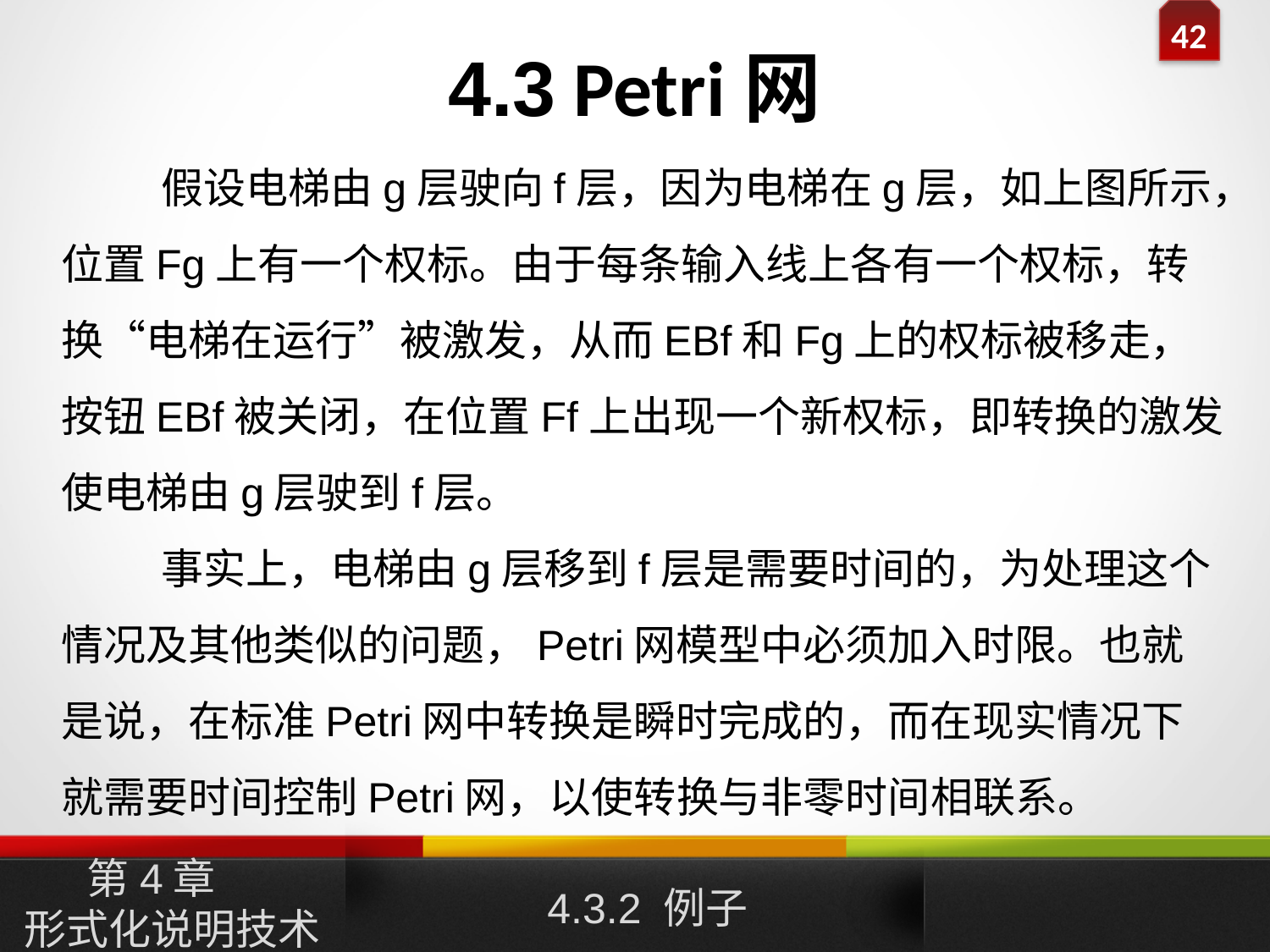

# 4.3 Petri网
假设电梯由g层驶向f层，因为电梯在g层，如上图所示，位置Fg上有一个权标。由于每条输入线上各有一个权标，转换“电梯在运行”被激发，从而EBf和Fg上的权标被移走，按钮EBf被关闭，在位置Ff上出现一个新权标，即转换的激发使电梯由g层驶到f层。
事实上，电梯由g层移到f层是需要时间的，为处理这个情况及其他类似的问题，Petri网模型中必须加入时限。也就是说，在标准Petri网中转换是瞬时完成的，而在现实情况下就需要时间控制Petri网，以使转换与非零时间相联系。
第4章
形式化说明技术
4.3.2 例子